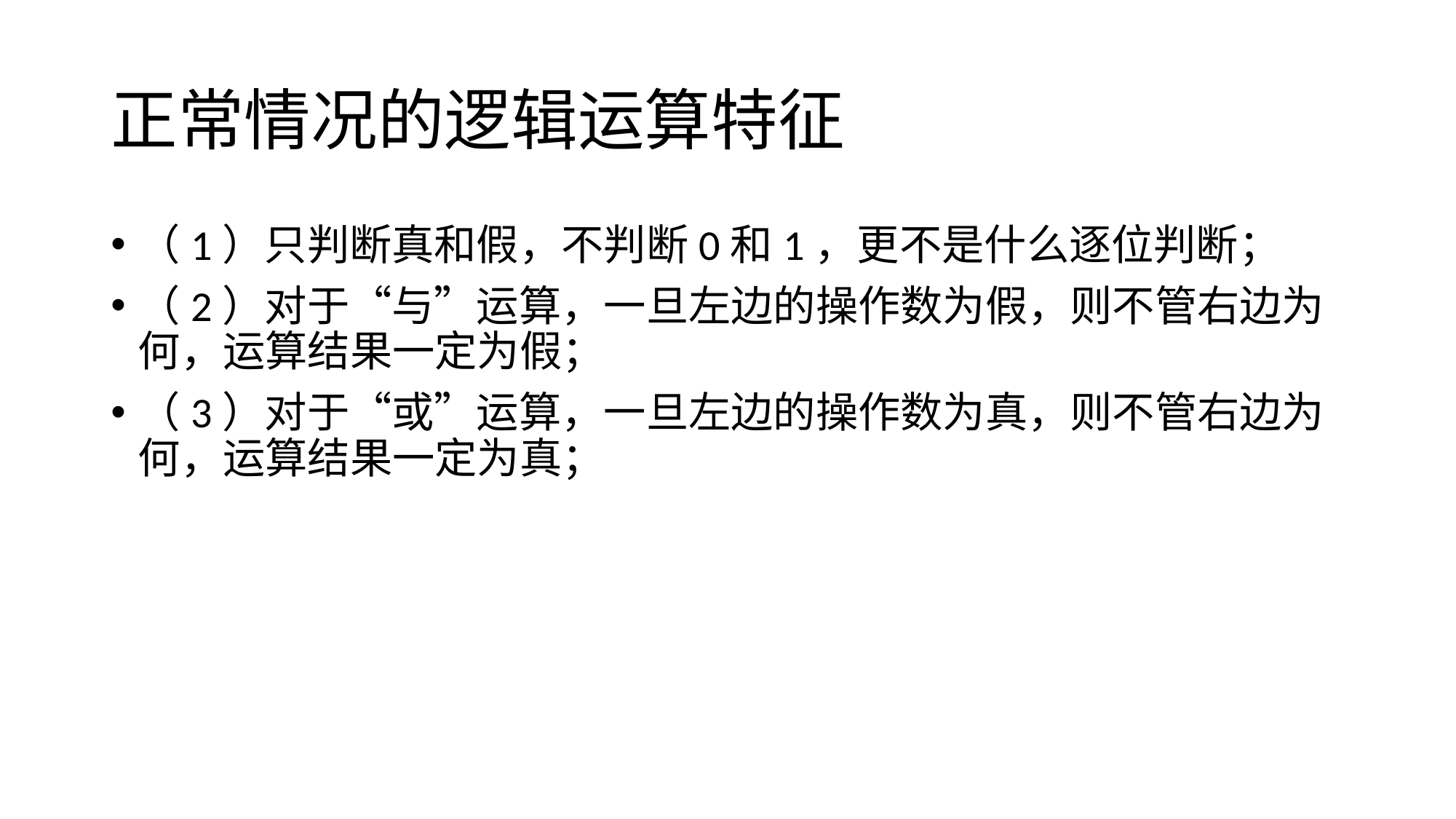

# 正常情况的逻辑运算特征
（1）只判断真和假，不判断0和1，更不是什么逐位判断；
（2）对于“与”运算，一旦左边的操作数为假，则不管右边为何，运算结果一定为假；
（3）对于“或”运算，一旦左边的操作数为真，则不管右边为何，运算结果一定为真；